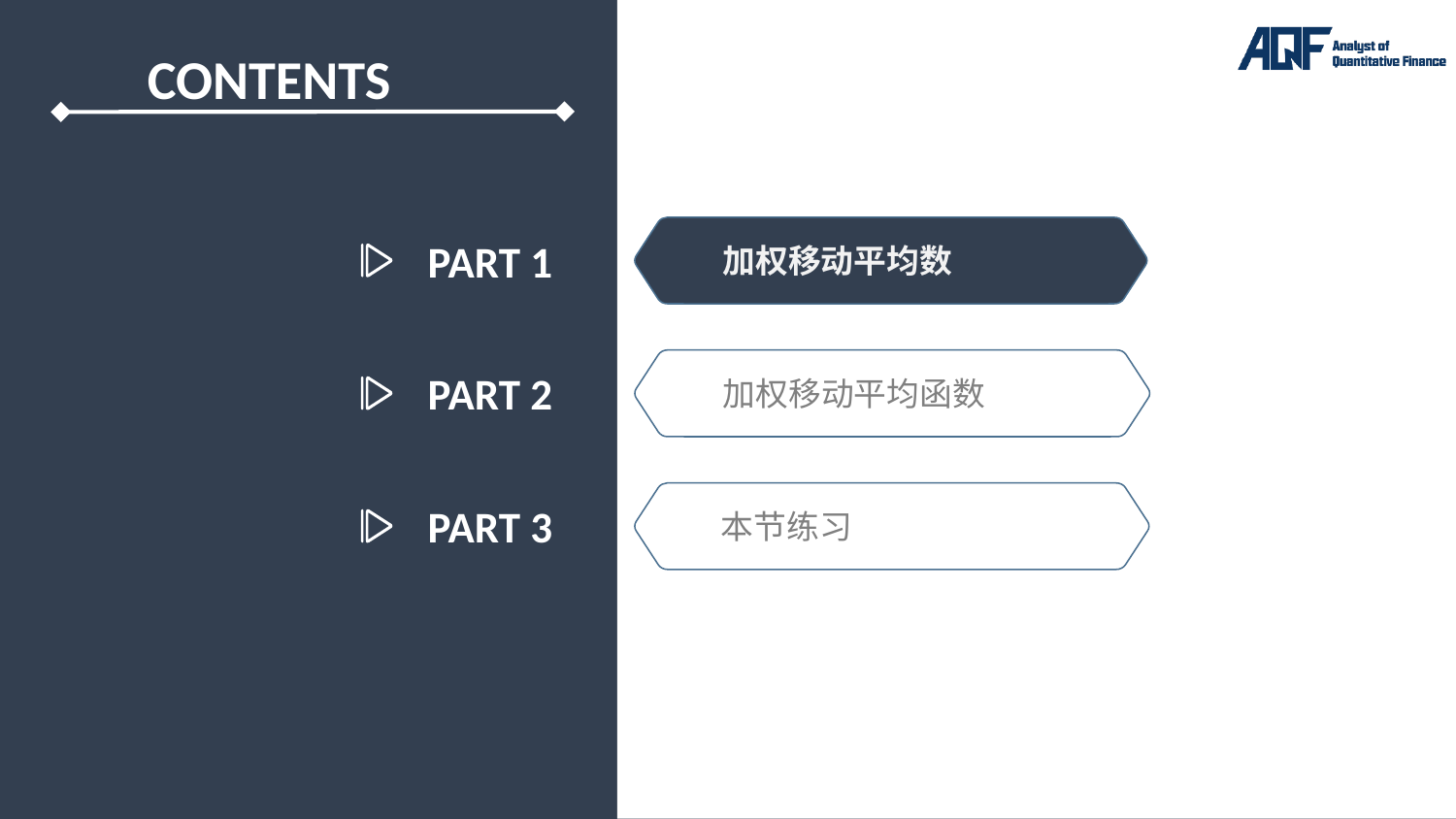

PART 1
加权移动平均数

PART 2
加权移动平均函数

PART 3
本节练习